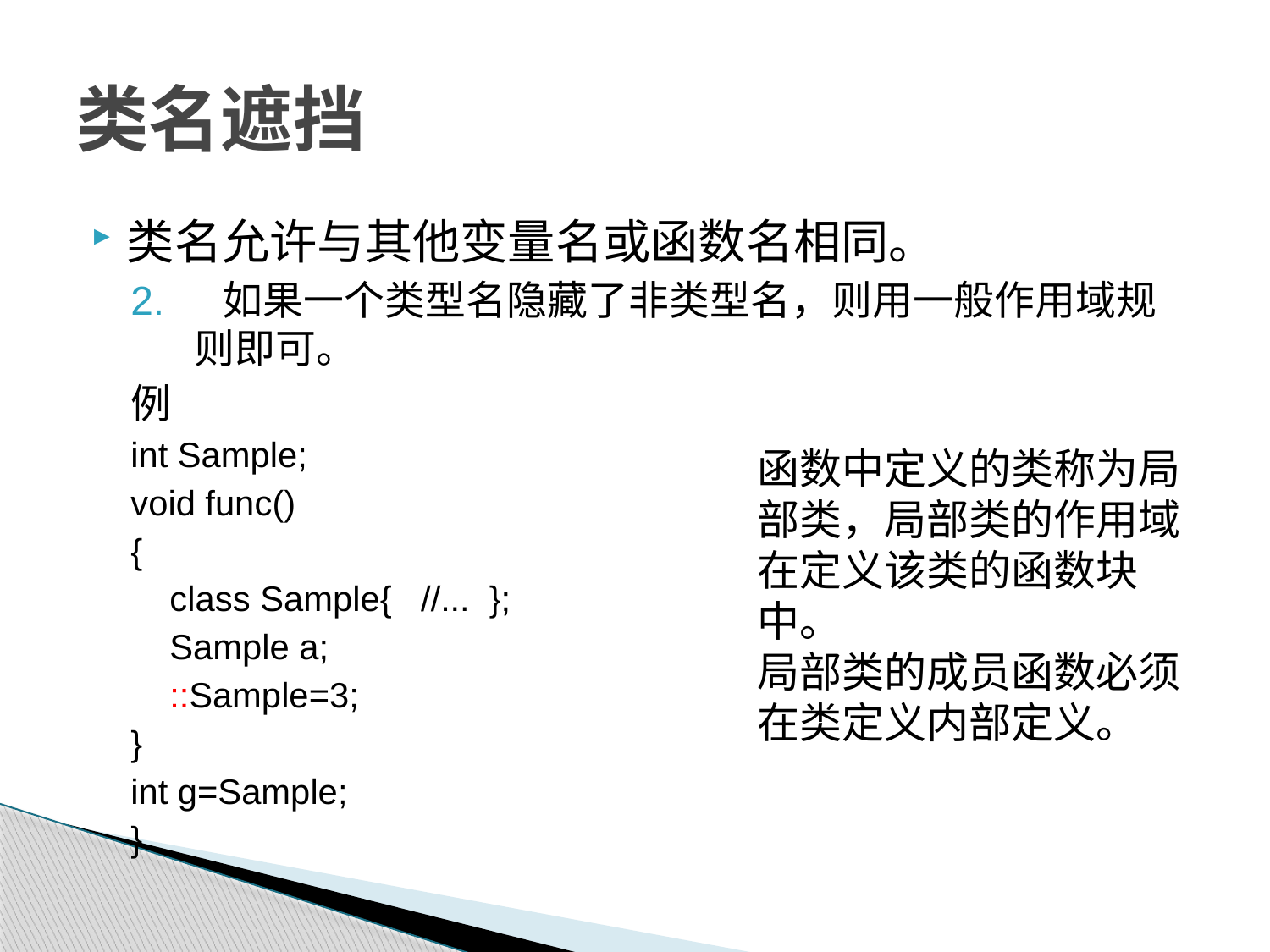

# 类名遮挡
类名允许与其他变量名或函数名相同。
  如果一个类型名隐藏了非类型名，则用一般作用域规则即可。
例
int Sample;
void func()
{
    class Sample{   //...  };
    Sample a;
    ::Sample=3;
}
int g=Sample;
}
函数中定义的类称为局部类，局部类的作用域在定义该类的函数块中。
局部类的成员函数必须在类定义内部定义。